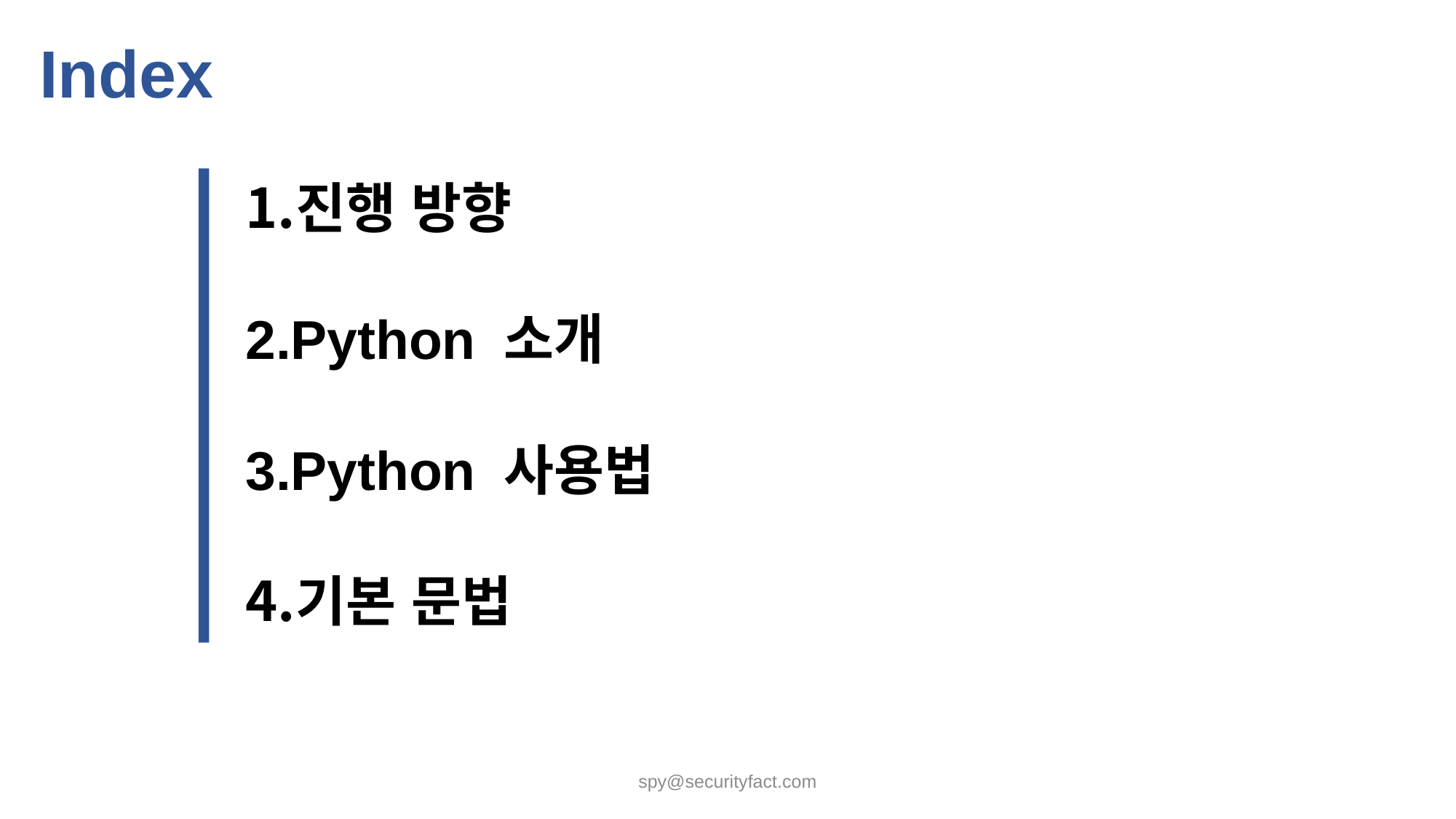

Index

진행 방향

Python 소개

Python 사용법

기본 문법
spy@securityfact.com